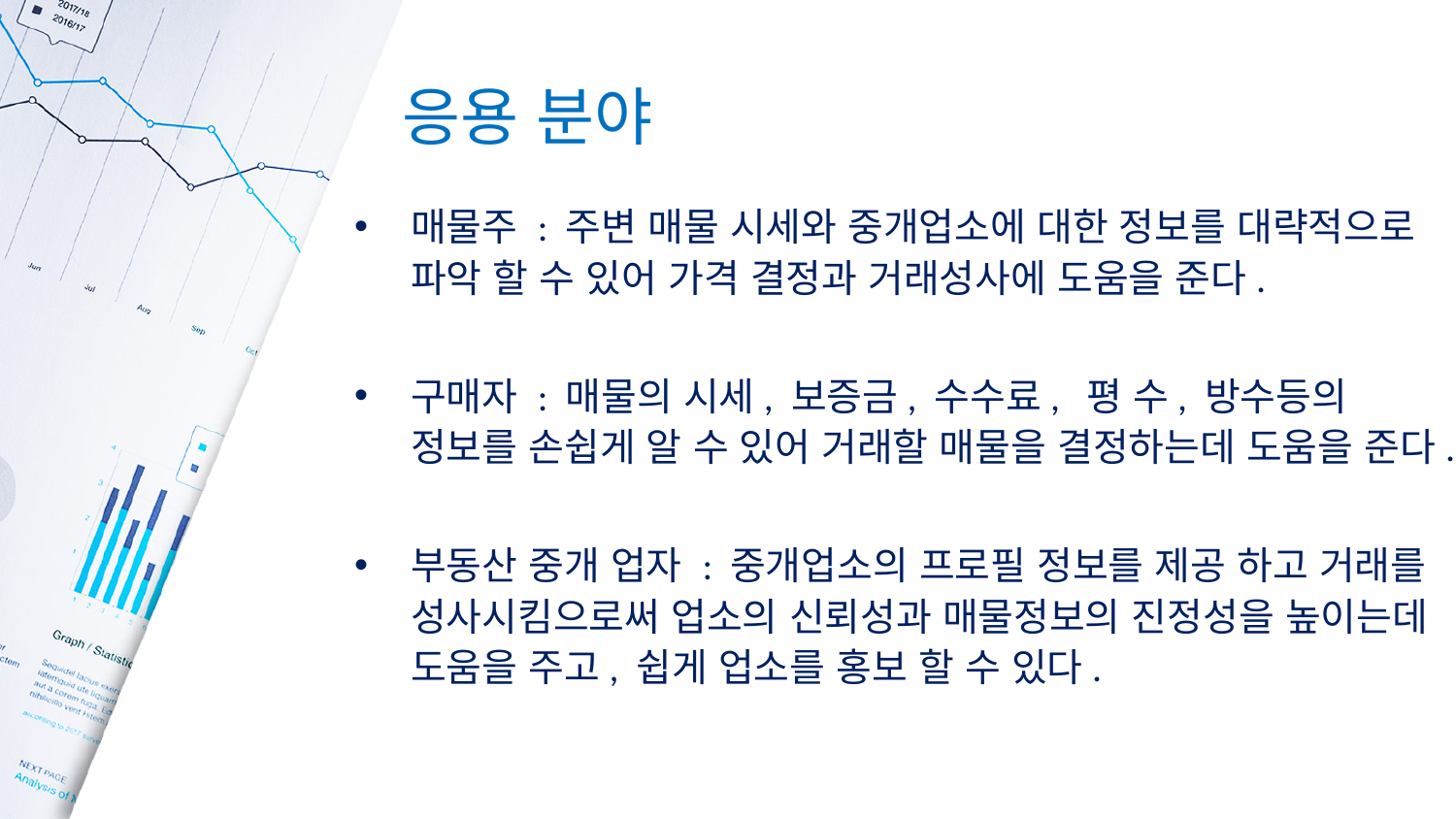

# 응용 분야
매물주 : 주변 매물 시세와 중개업소에 대한 정보를 대략적으로 파악 할 수 있어 가격 결정과 거래성사에 도움을 준다.

구매자 : 매물의 시세, 보증금, 수수료,  평 수, 방수등의 정보를 손쉽게 알 수 있어 거래할 매물을 결정하는데 도움을 준다.

부동산 중개 업자 : 중개업소의 프로필 정보를 제공 하고 거래를 성사시킴으로써 업소의 신뢰성과 매물정보의 진정성을 높이는데 도움을 주고, 쉽게 업소를 홍보 할 수 있다.